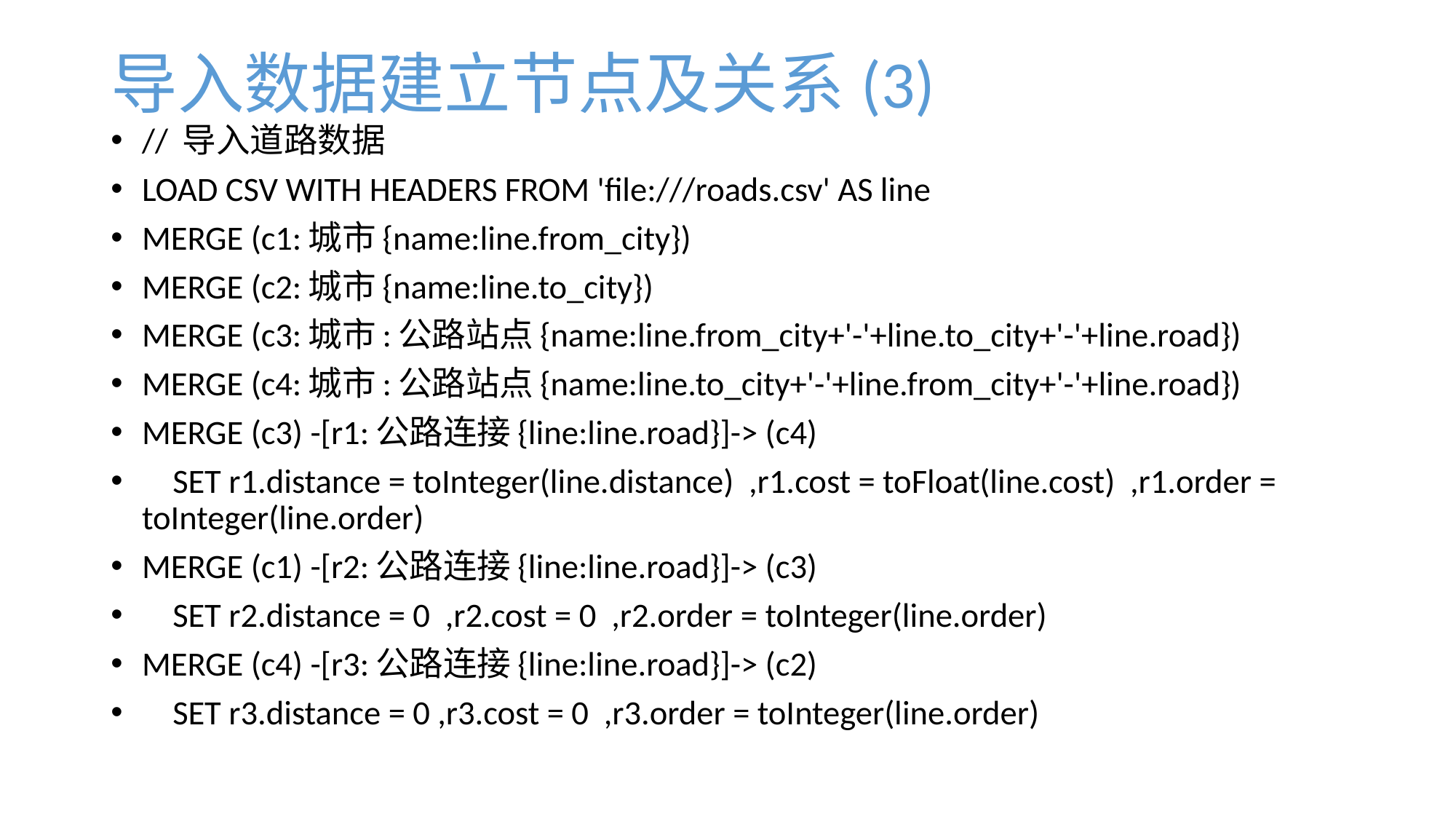

# 导入数据建立节点及关系(3)
// 导入道路数据
LOAD CSV WITH HEADERS FROM 'file:///roads.csv' AS line
MERGE (c1:城市{name:line.from_city})
MERGE (c2:城市{name:line.to_city})
MERGE (c3:城市:公路站点{name:line.from_city+'-'+line.to_city+'-'+line.road})
MERGE (c4:城市:公路站点{name:line.to_city+'-'+line.from_city+'-'+line.road})
MERGE (c3) -[r1:公路连接{line:line.road}]-> (c4)
    SET r1.distance = toInteger(line.distance)  ,r1.cost = toFloat(line.cost)  ,r1.order = toInteger(line.order)
MERGE (c1) -[r2:公路连接{line:line.road}]-> (c3)
    SET r2.distance = 0  ,r2.cost = 0  ,r2.order = toInteger(line.order)
MERGE (c4) -[r3:公路连接{line:line.road}]-> (c2)
    SET r3.distance = 0 ,r3.cost = 0  ,r3.order = toInteger(line.order)